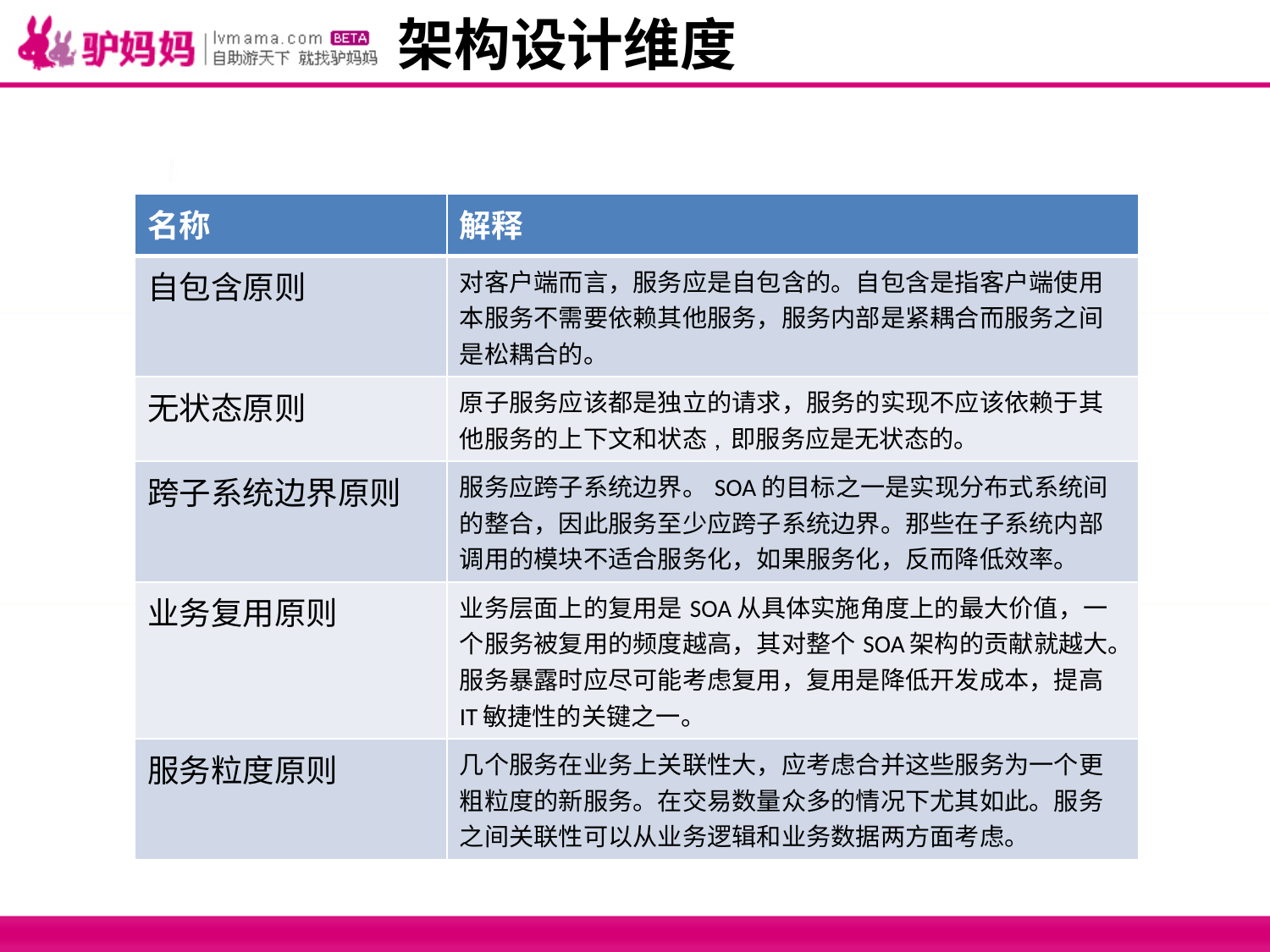

# 架构设计维度
| 名称 | 解释 |
| --- | --- |
| 自包含原则 | 对客户端而言，服务应是自包含的。自包含是指客户端使用本服务不需要依赖其他服务，服务内部是紧耦合而服务之间是松耦合的。 |
| 无状态原则 | 原子服务应该都是独立的请求，服务的实现不应该依赖于其他服务的上下文和状态, 即服务应是无状态的。 |
| 跨子系统边界原则 | 服务应跨子系统边界。SOA的目标之一是实现分布式系统间的整合，因此服务至少应跨子系统边界。那些在子系统内部调用的模块不适合服务化，如果服务化，反而降低效率。 |
| 业务复用原则 | 业务层面上的复用是SOA从具体实施角度上的最大价值，一个服务被复用的频度越高，其对整个SOA架构的贡献就越大。服务暴露时应尽可能考虑复用，复用是降低开发成本，提高IT敏捷性的关键之一。 |
| 服务粒度原则 | 几个服务在业务上关联性大，应考虑合并这些服务为一个更粗粒度的新服务。在交易数量众多的情况下尤其如此。服务之间关联性可以从业务逻辑和业务数据两方面考虑。 |